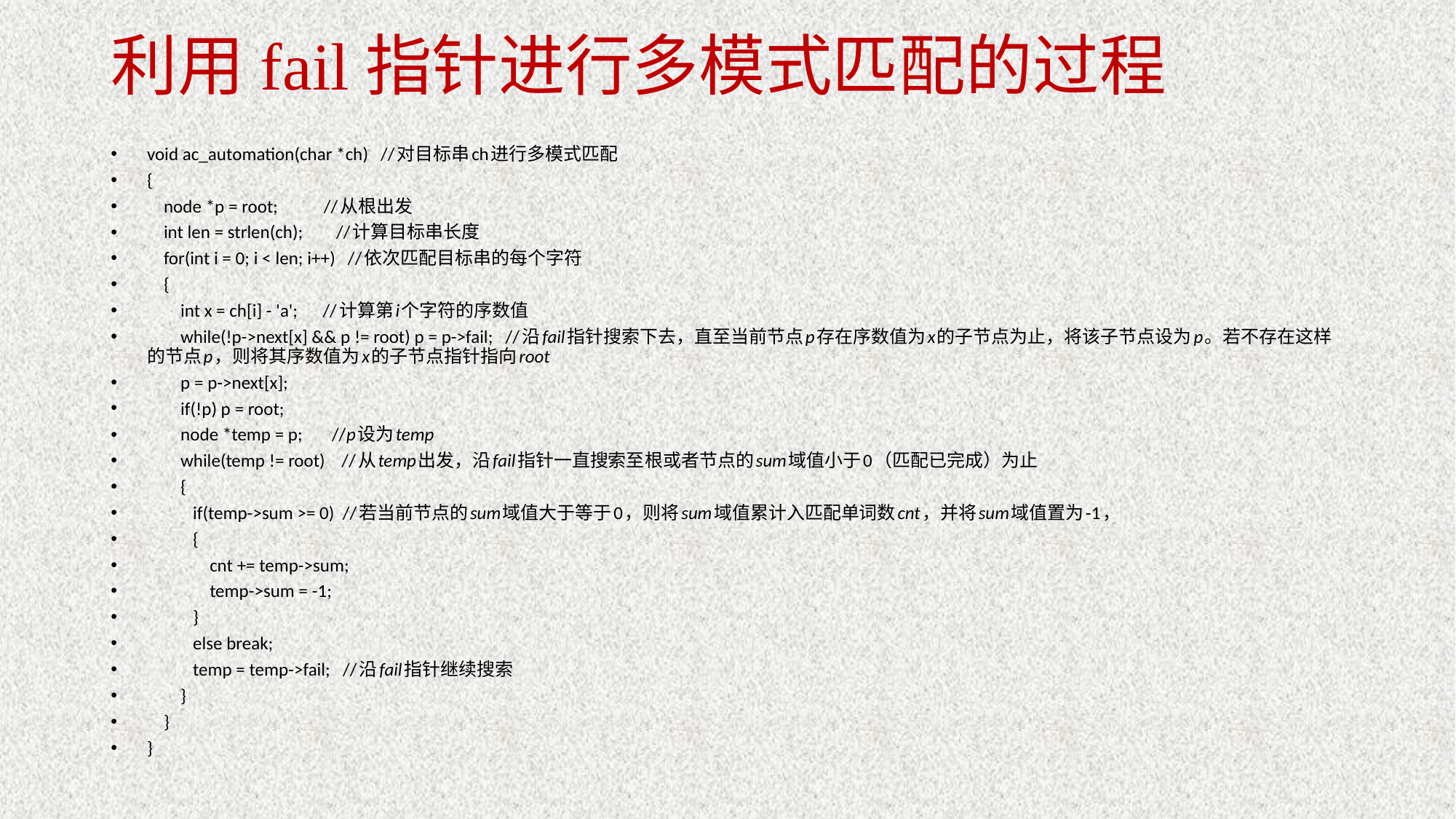

# 利用fail指针进行多模式匹配的过程
void ac_automation(char *ch)   //对目标串ch进行多模式匹配
{
    node *p = root;           //从根出发
    int len = strlen(ch);        //计算目标串长度
    for(int i = 0; i < len; i++)   //依次匹配目标串的每个字符
    {
        int x = ch[i] - 'a';      //计算第i个字符的序数值
        while(!p->next[x] && p != root) p = p->fail;   //沿fail指针搜索下去，直至当前节点p存在序数值为x的子节点为止，将该子节点设为p。若不存在这样的节点p，则将其序数值为x的子节点指针指向root
        p = p->next[x];
        if(!p) p = root;
        node *temp = p;       //p设为temp
        while(temp != root)    //从temp出发，沿fail指针一直搜索至根或者节点的sum域值小于0（匹配已完成）为止
        {
           if(temp->sum >= 0)  //若当前节点的sum域值大于等于0，则将sum域值累计入匹配单词数cnt，并将sum域值置为-1，
           {
               cnt += temp->sum;
               temp->sum = -1;
           }
           else break;
           temp = temp->fail;   //沿fail指针继续搜索
        }
    }
}